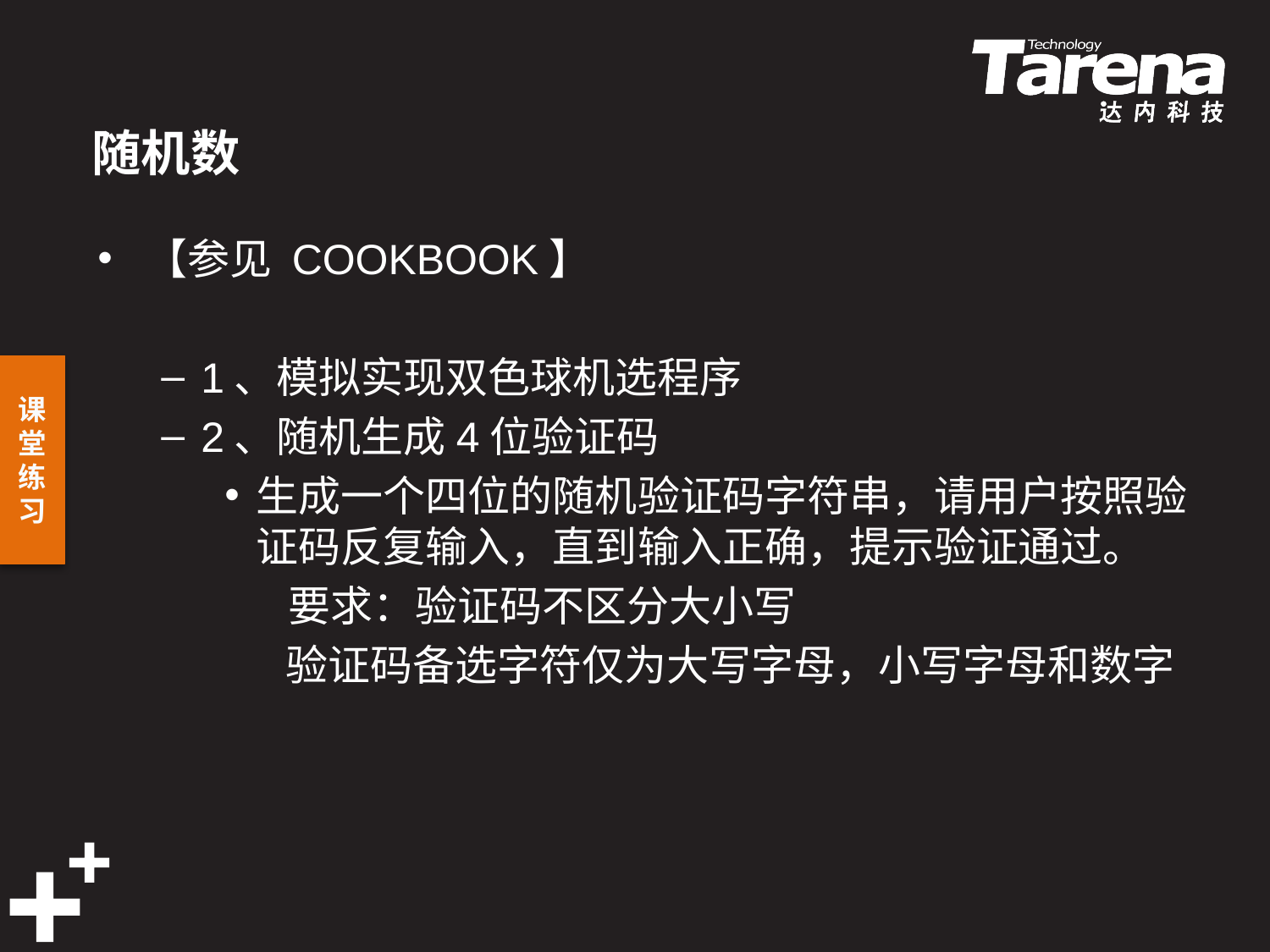

# 随机数
【参见 COOKBOOK】

1、模拟实现双色球机选程序
2、随机生成4位验证码
生成一个四位的随机验证码字符串，请用户按照验证码反复输入，直到输入正确，提示验证通过。
    	要求：验证码不区分大小写
            验证码备选字符仅为大写字母，小写字母和数字